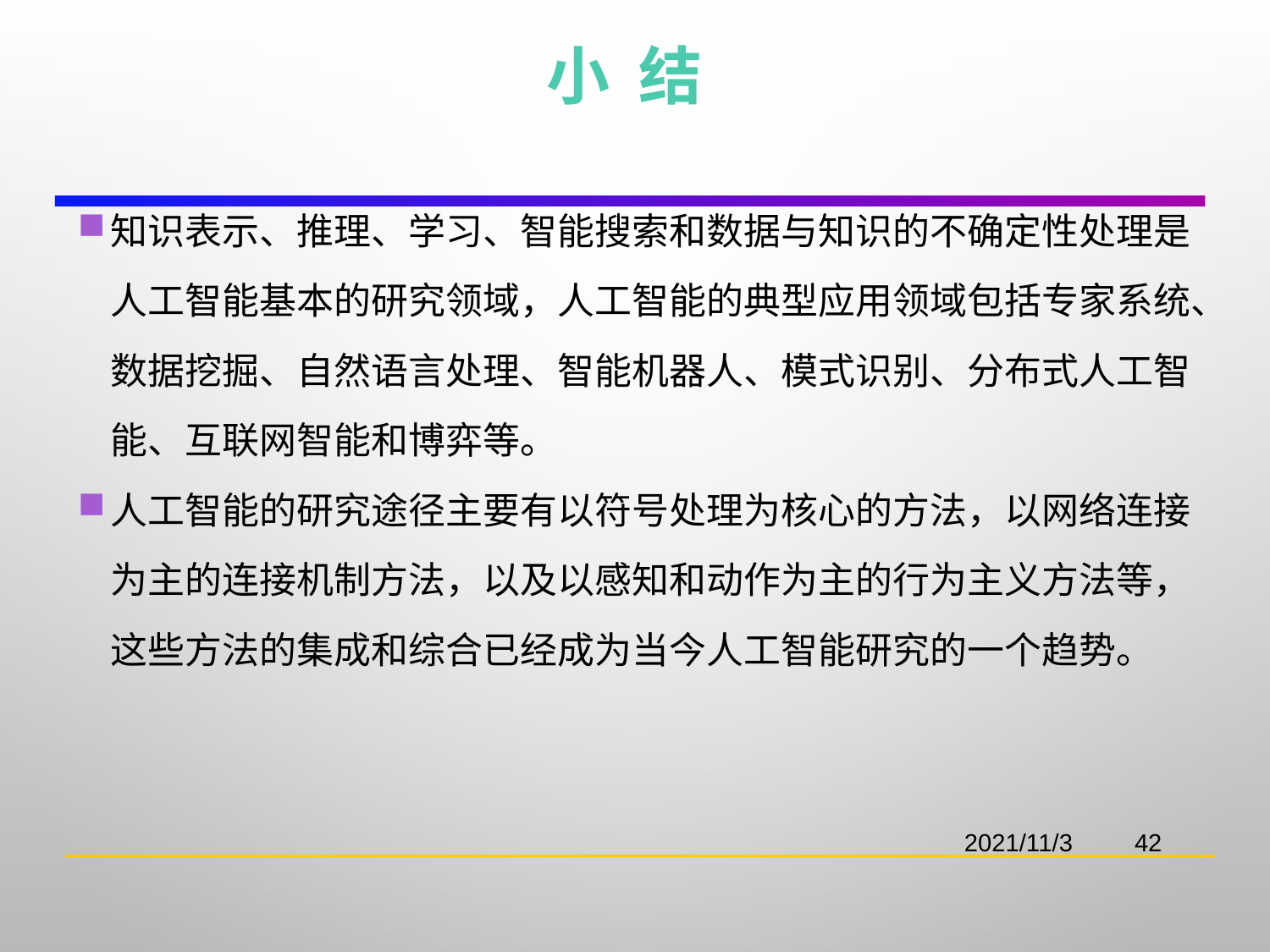

# 小  结
知识表示、推理、学习、智能搜索和数据与知识的不确定性处理是人工智能基本的研究领域，人工智能的典型应用领域包括专家系统、数据挖掘、自然语言处理、智能机器人、模式识别、分布式人工智能、互联网智能和博弈等。
人工智能的研究途径主要有以符号处理为核心的方法，以网络连接为主的连接机制方法，以及以感知和动作为主的行为主义方法等，这些方法的集成和综合已经成为当今人工智能研究的一个趋势。

2021/11/3
42